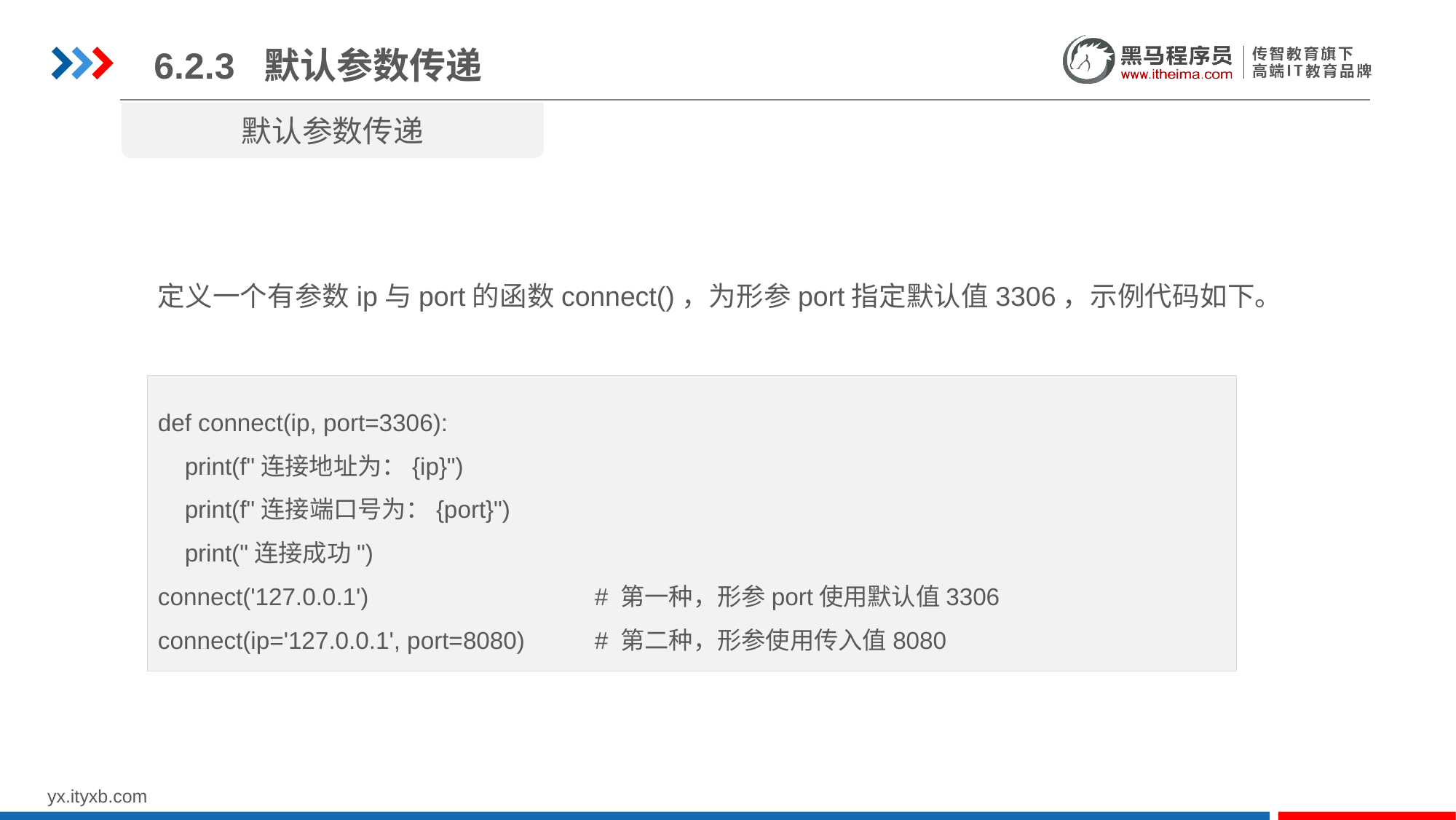

6.2.3  默认参数传递

默认参数传递
定义一个有参数ip与port的函数connect()，为形参port指定默认值3306，示例代码如下。
def connect(ip, port=3306):
    print(f"连接地址为：{ip}")
    print(f"连接端口号为：{port}")
    print("连接成功")
connect('127.0.0.1')                    	# 第一种，形参port使用默认值3306
connect(ip='127.0.0.1', port=8080)  	# 第二种，形参使用传入值8080